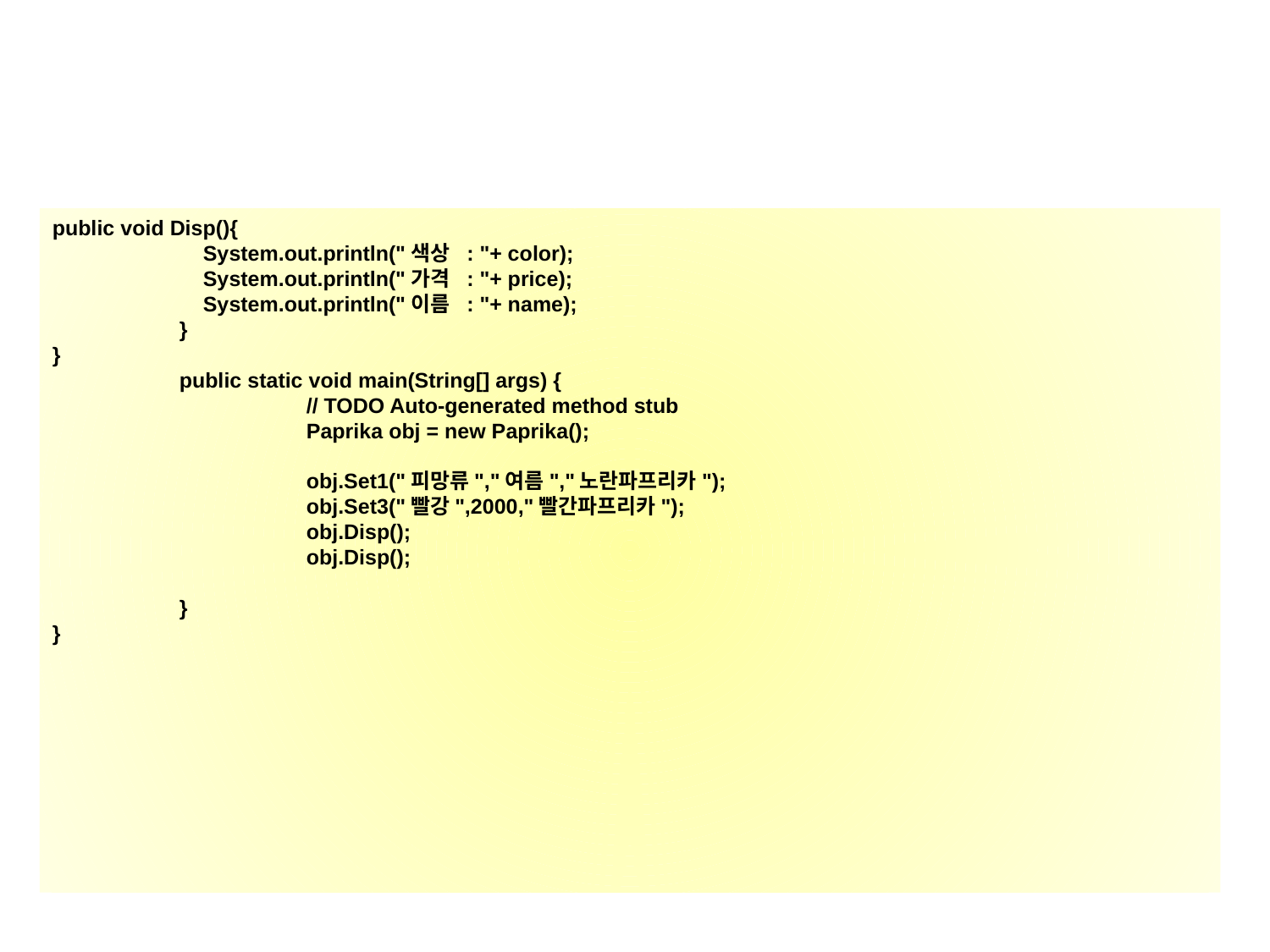

public void Disp(){
	    System.out.println("색상  : "+ color);
	    System.out.println("가격  : "+ price);
	    System.out.println("이름  : "+ name);
	}
}
	public static void main(String[] args) {
		// TODO Auto-generated method stub
		Paprika obj = new Paprika();

		obj.Set1("피망류","여름","노란파프리카");
		obj.Set3("빨강",2000,"빨간파프리카");
		obj.Disp();
		obj.Disp();

	}
}